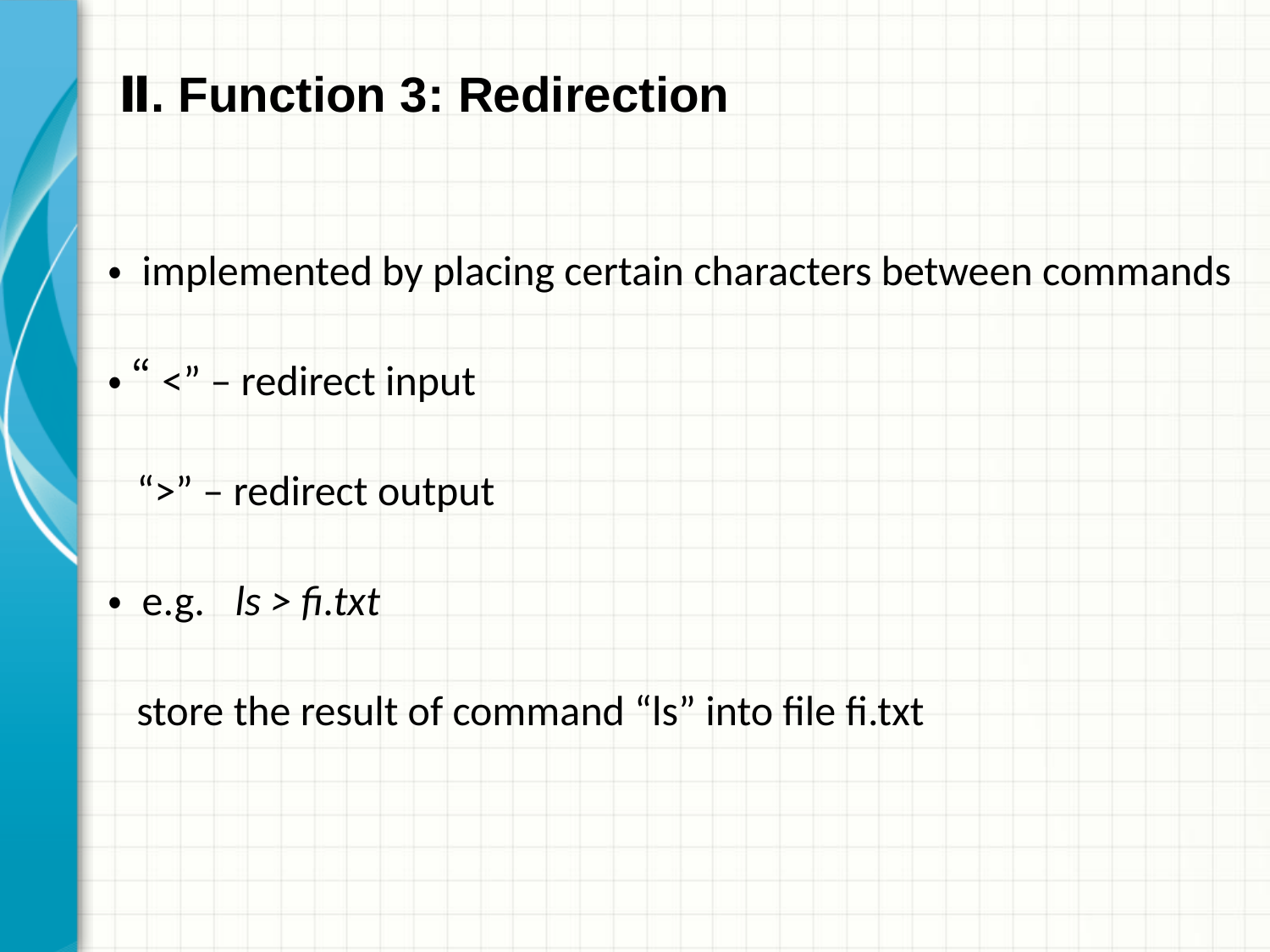

# Ⅱ. Function 3: Redirection
・ implemented by placing certain characters between commands
・ “<” – redirect input
   “>” – redirect output
・ e.g.	ls > fi.txt
   store the result of command “ls” into file fi.txt